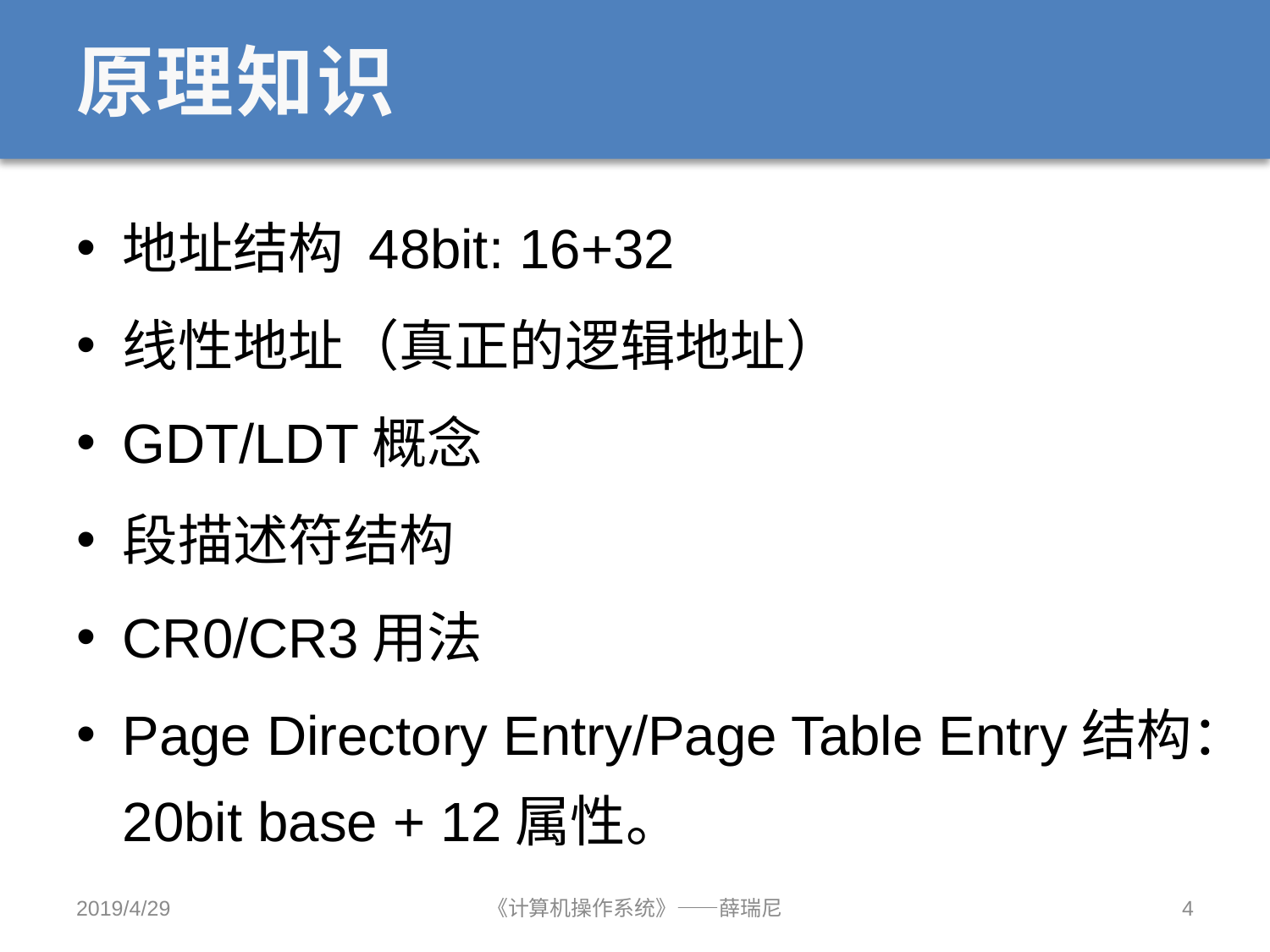

# 原理知识
地址结构 48bit: 16+32
线性地址（真正的逻辑地址）
GDT/LDT概念
段描述符结构
CR0/CR3用法
Page Directory Entry/Page Table Entry结构：20bit base + 12属性。
2019/4/29
《计算机操作系统》——薛瑞尼
4